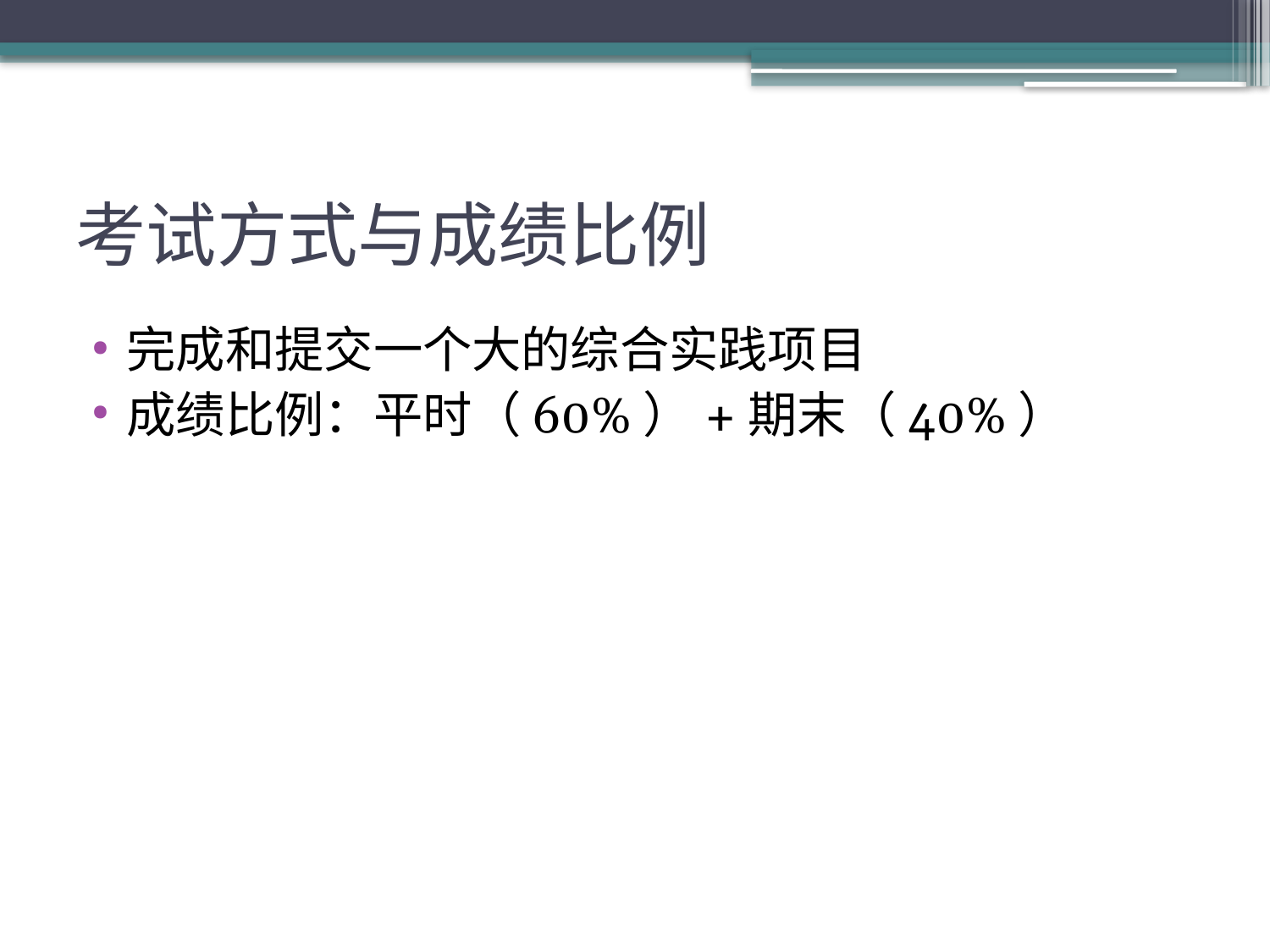

# 考试方式与成绩比例
完成和提交一个大的综合实践项目
成绩比例：平时（60%）+期末（40%）